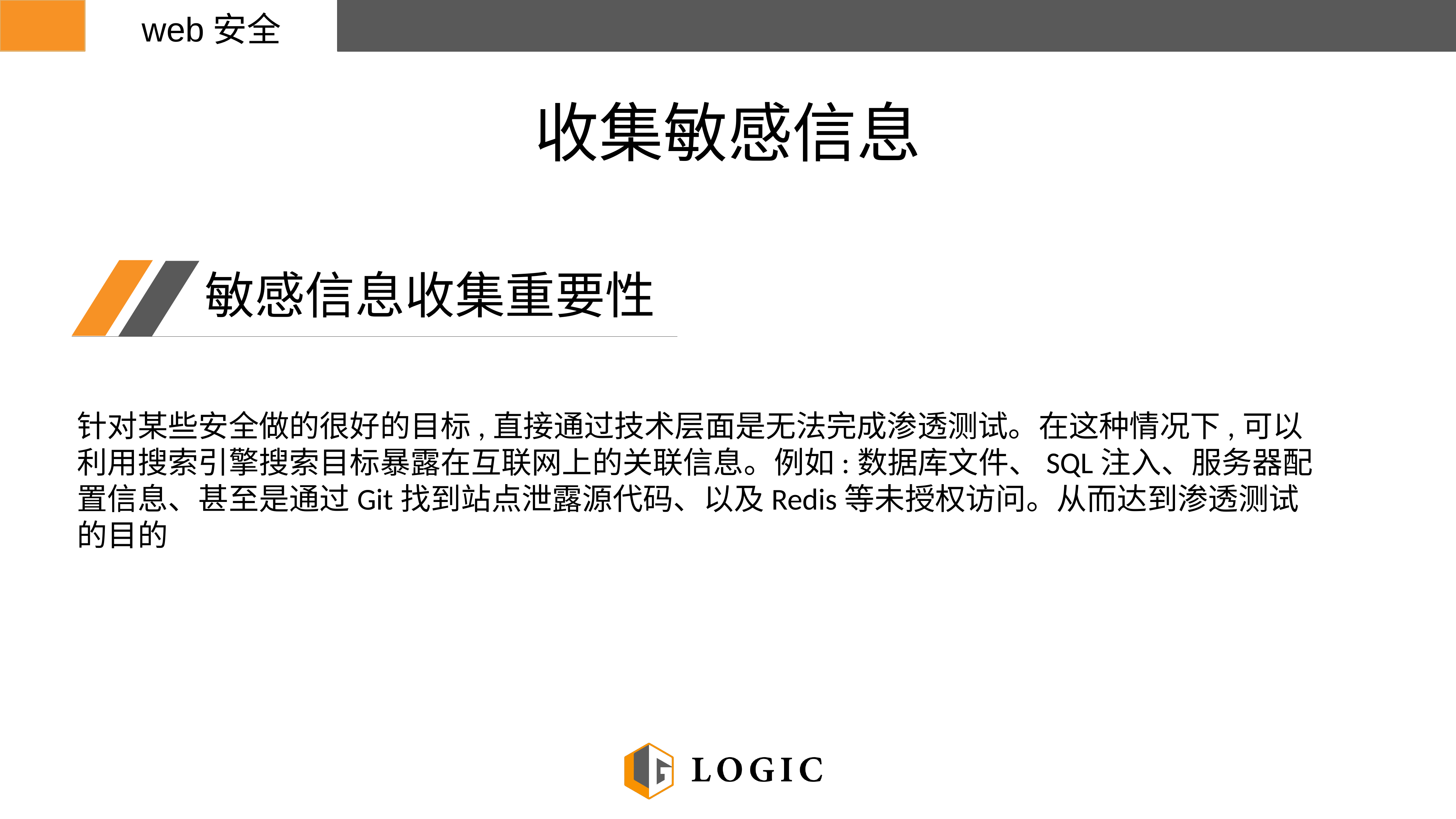

web安全
收集敏感信息

敏感信息收集重要性
针对某些安全做的很好的目标,直接通过技术层面是无法完成渗透测试。在这种情况下,可以利用搜索引擎搜索目标暴露在互联网上的关联信息。例如:数据库文件、SQL注入、服务器配置信息、甚至是通过Git找到站点泄露源代码、以及Redis等未授权访问。从而达到渗透测试的目的